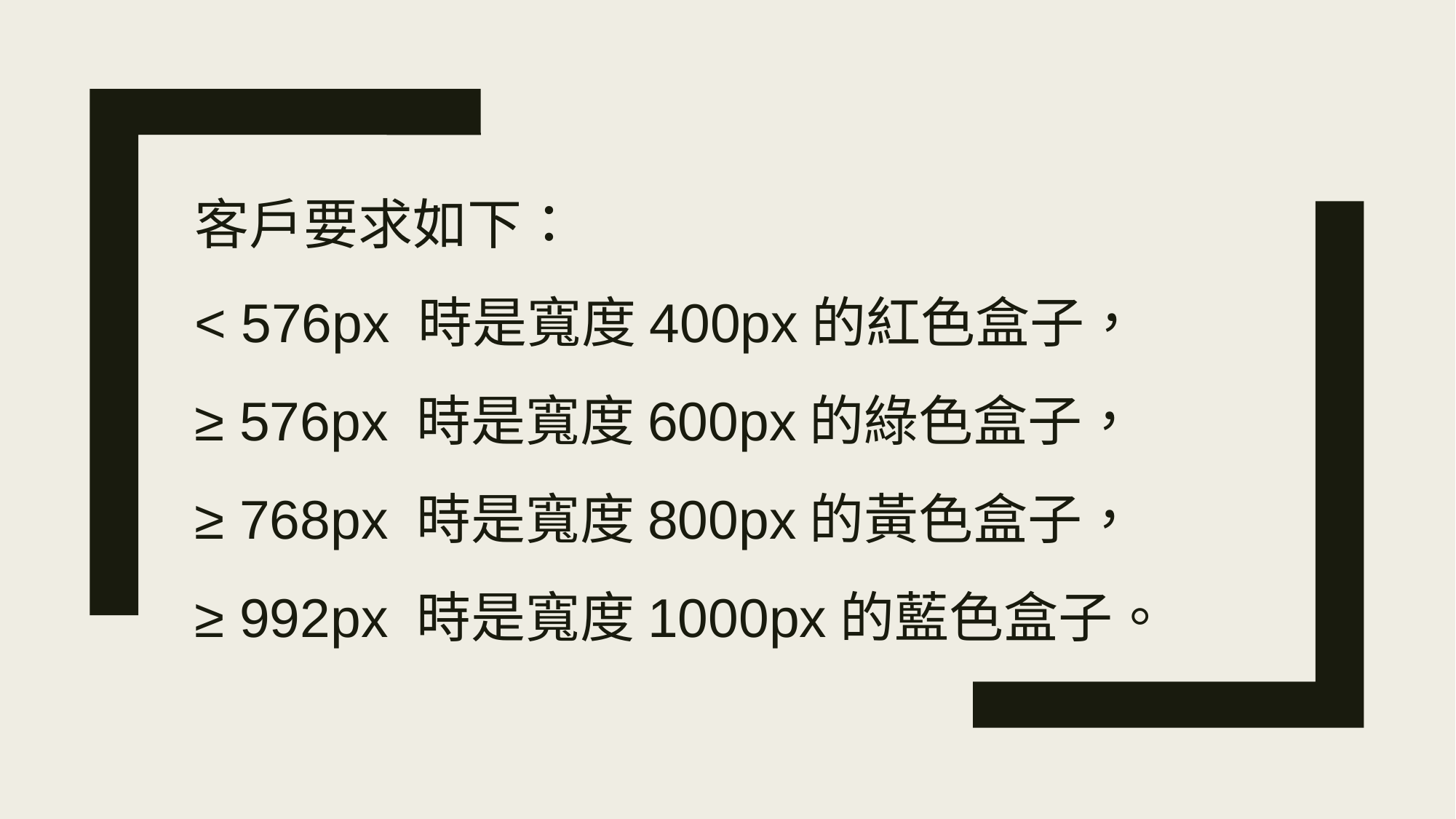

客戶要求如下：
< 576px 時是寬度400px的紅色盒子，
≥ 576px 時是寬度600px的綠色盒子，
≥ 768px 時是寬度800px的黃色盒子，
≥ 992px 時是寬度1000px的藍色盒子。